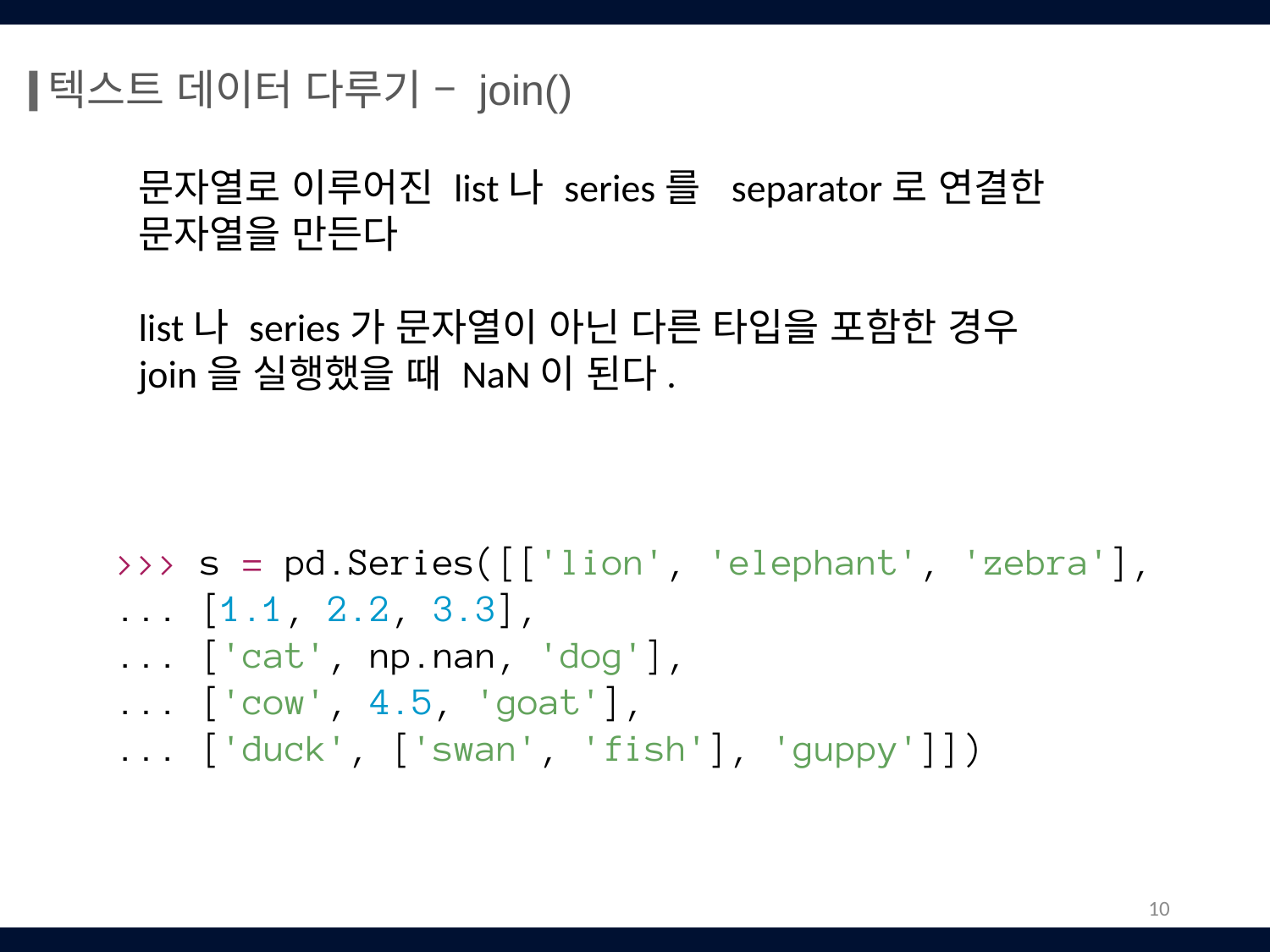

텍스트 데이터 다루기 – join()
문자열로 이루어진 list나 series를  separator로 연결한
문자열을 만든다

list나 series가 문자열이 아닌 다른 타입을 포함한 경우
join을 실행했을 때 NaN이 된다.
>>> s = pd.Series([['lion', 'elephant', 'zebra'],
... [1.1, 2.2, 3.3],
... ['cat', np.nan, 'dog'],
... ['cow', 4.5, 'goat'],
... ['duck', ['swan', 'fish'], 'guppy']])
10